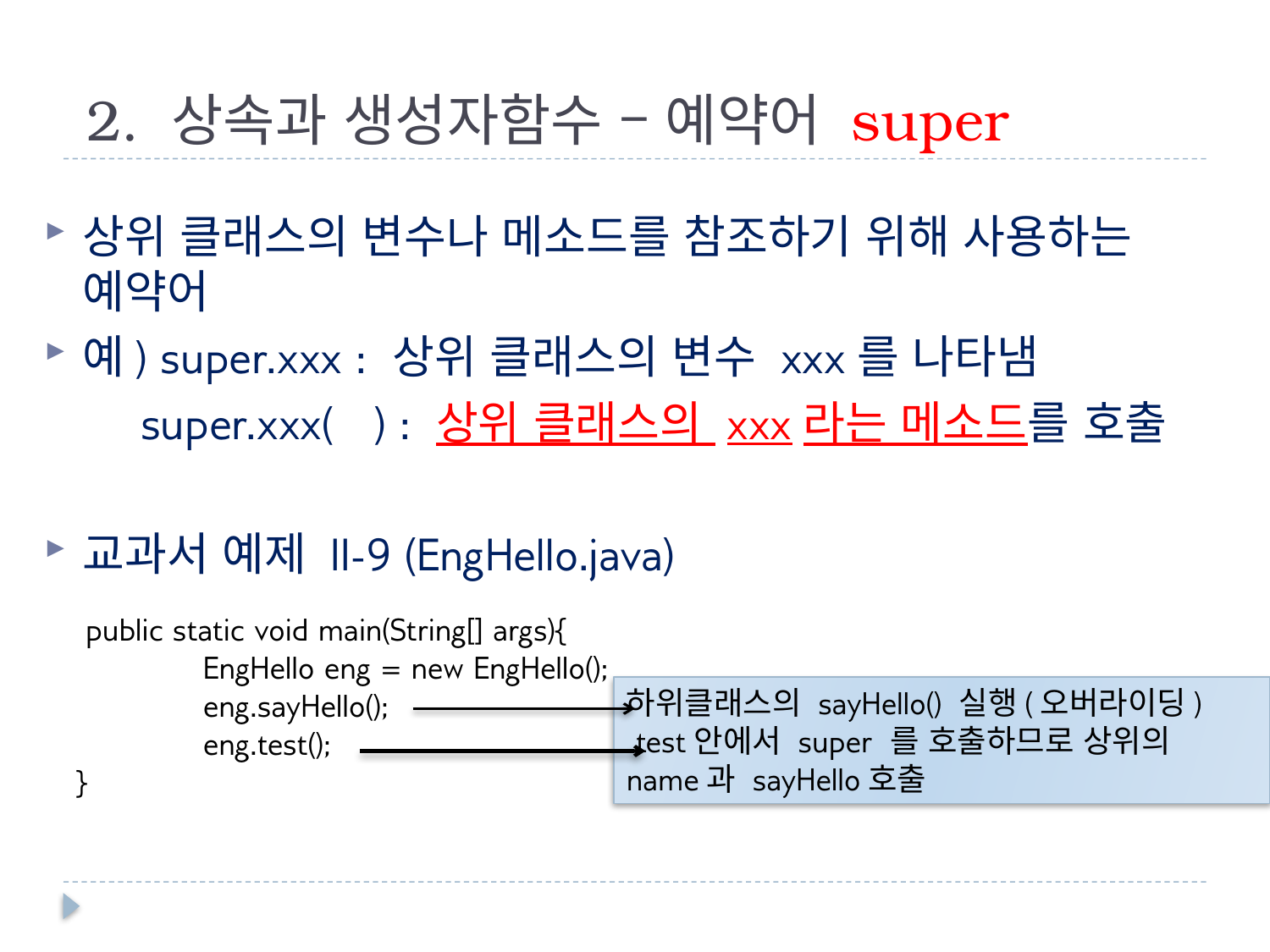

# 2. 상속과 생성자함수 – 예약어 super
상위 클래스의 변수나 메소드를 참조하기 위해 사용하는 예약어
예) super.xxx : 상위 클래스의 변수 xxx를 나타냄
       super.xxx(   ) : 상위 클래스의 xxx라는 메소드를 호출

교과서 예제 II-9 (EngHello.java)

 public static void main(String[] args){
	EngHello eng = new EngHello();
	eng.sayHello();
	eng.test();
}
하위클래스의 sayHello() 실행(오버라이딩)
 test안에서 super 를 호출하므로 상위의 name과 sayHello호출